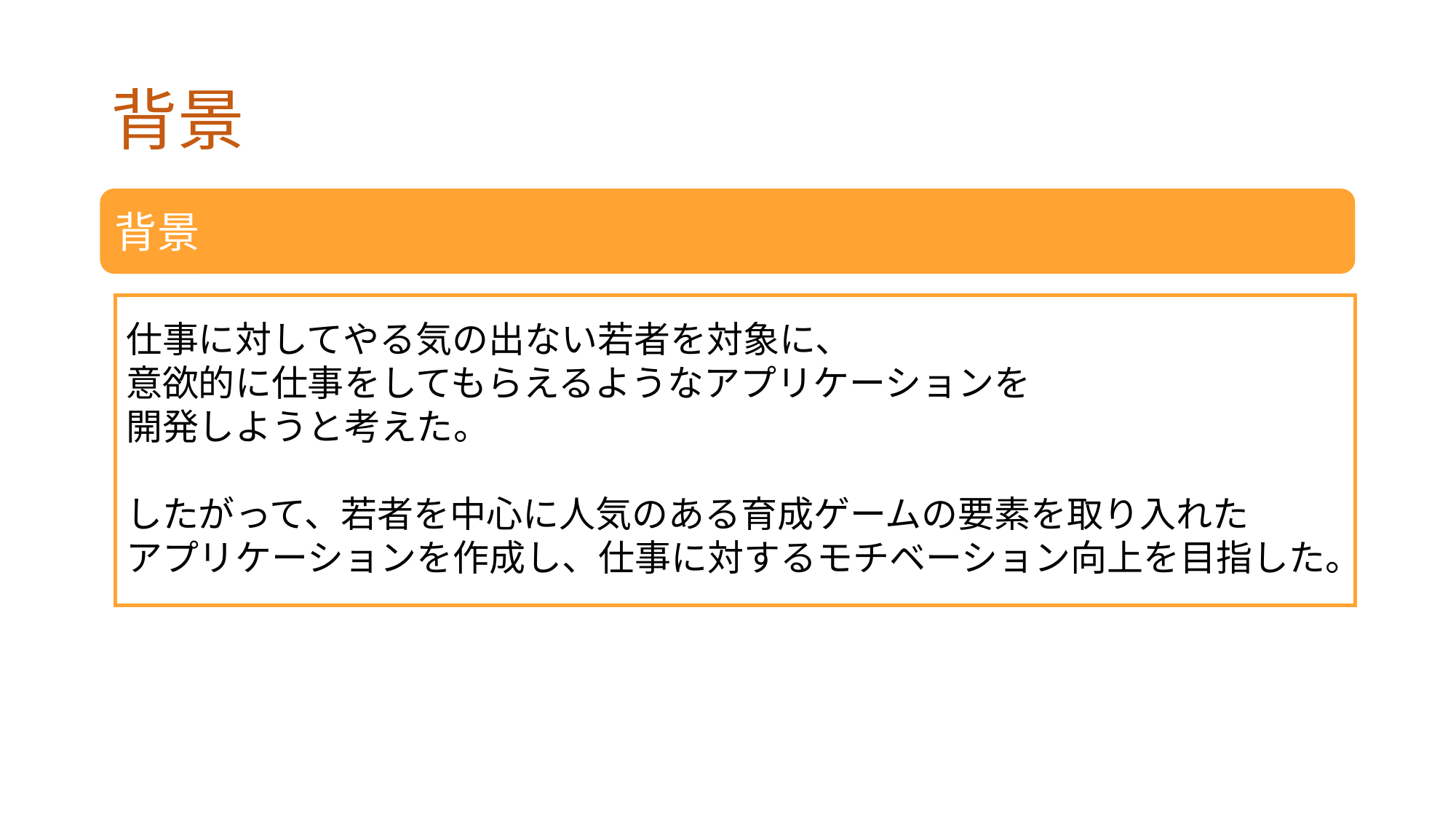

# 背景
背景

仕事に対してやる気の出ない若者を対象に、
意欲的に仕事をしてもらえるようなアプリケーションを
開発しようと考えた。

したがって、若者を中心に人気のある育成ゲームの要素を取り入れた
アプリケーションを作成し、仕事に対するモチベーション向上を目指した。